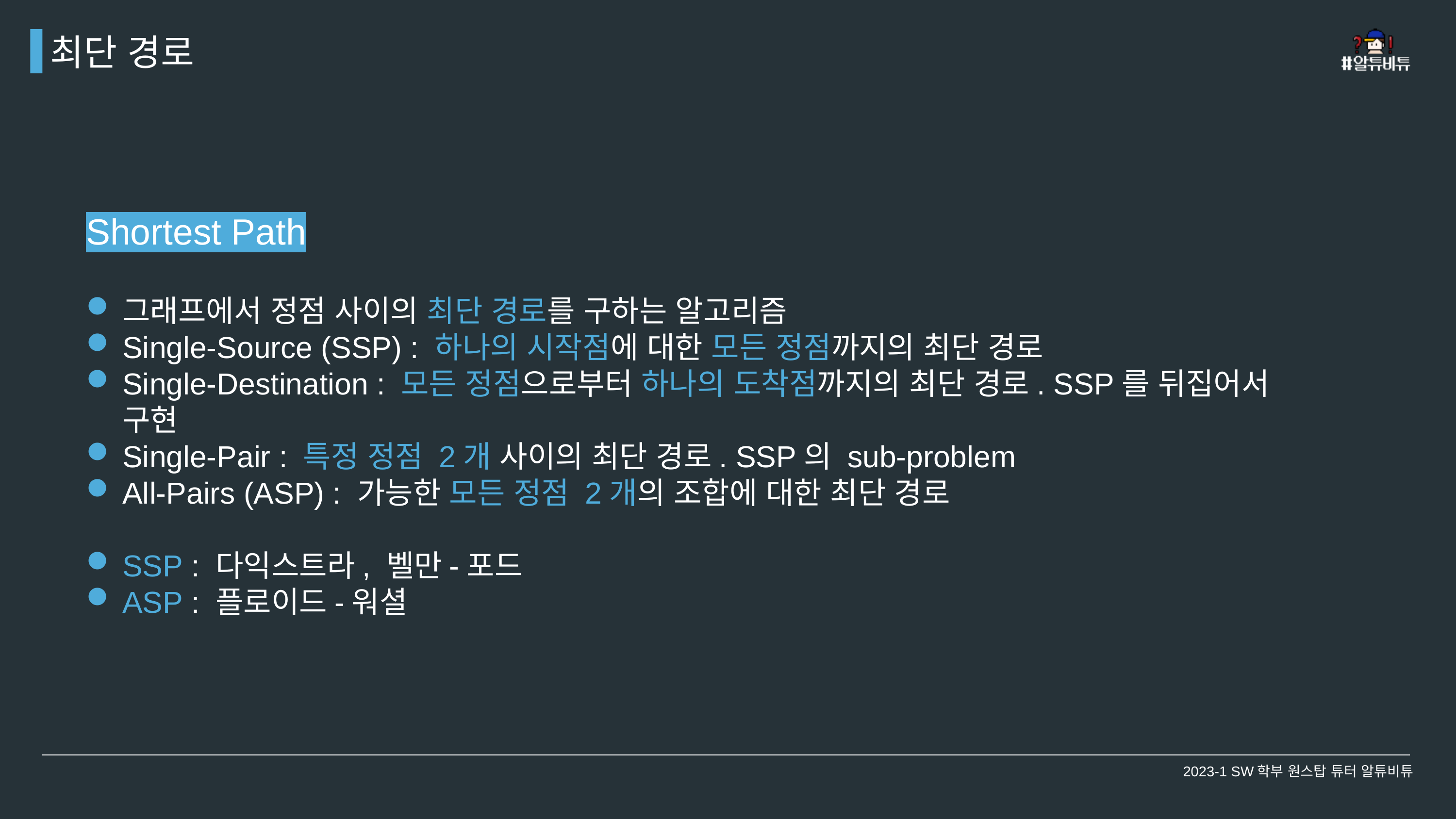

최단 경로
Shortest Path
그래프에서 정점 사이의 최단 경로를 구하는 알고리즘
Single-Source (SSP) : 하나의 시작점에 대한 모든 정점까지의 최단 경로
Single-Destination : 모든 정점으로부터 하나의 도착점까지의 최단 경로. SSP를 뒤집어서 구현
Single-Pair : 특정 정점 2개 사이의 최단 경로. SSP의 sub-problem
All-Pairs (ASP) : 가능한 모든 정점 2개의 조합에 대한 최단 경로

SSP : 다익스트라, 벨만-포드
ASP : 플로이드-워셜
2023-1 SW학부 원스탑 튜터 알튜비튜